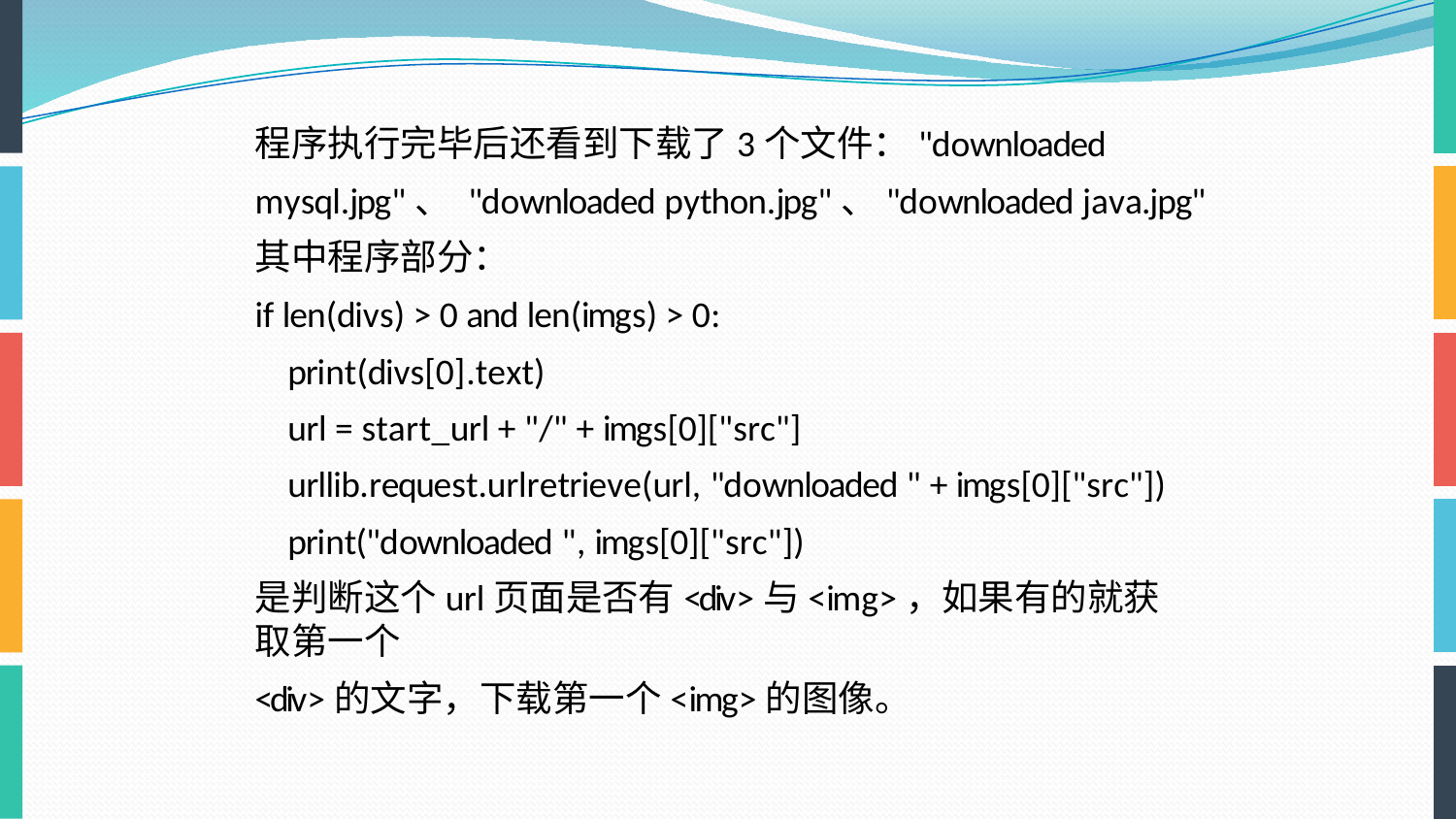

程序执行完毕后还看到下载了3个文件："downloaded mysql.jpg"、 "downloaded python.jpg"、"downloaded java.jpg"
其中程序部分：
if len(divs) > 0 and len(imgs) > 0:
print(divs[0].text)
url = start_url + "/" + imgs[0]["src"] urllib.request.urlretrieve(url, "downloaded " + imgs[0]["src"]) print("downloaded ", imgs[0]["src"])
是判断这个url页面是否有<div>与<img>，如果有的就获取第一个
<div>的文字，下载第一个<img>的图像。